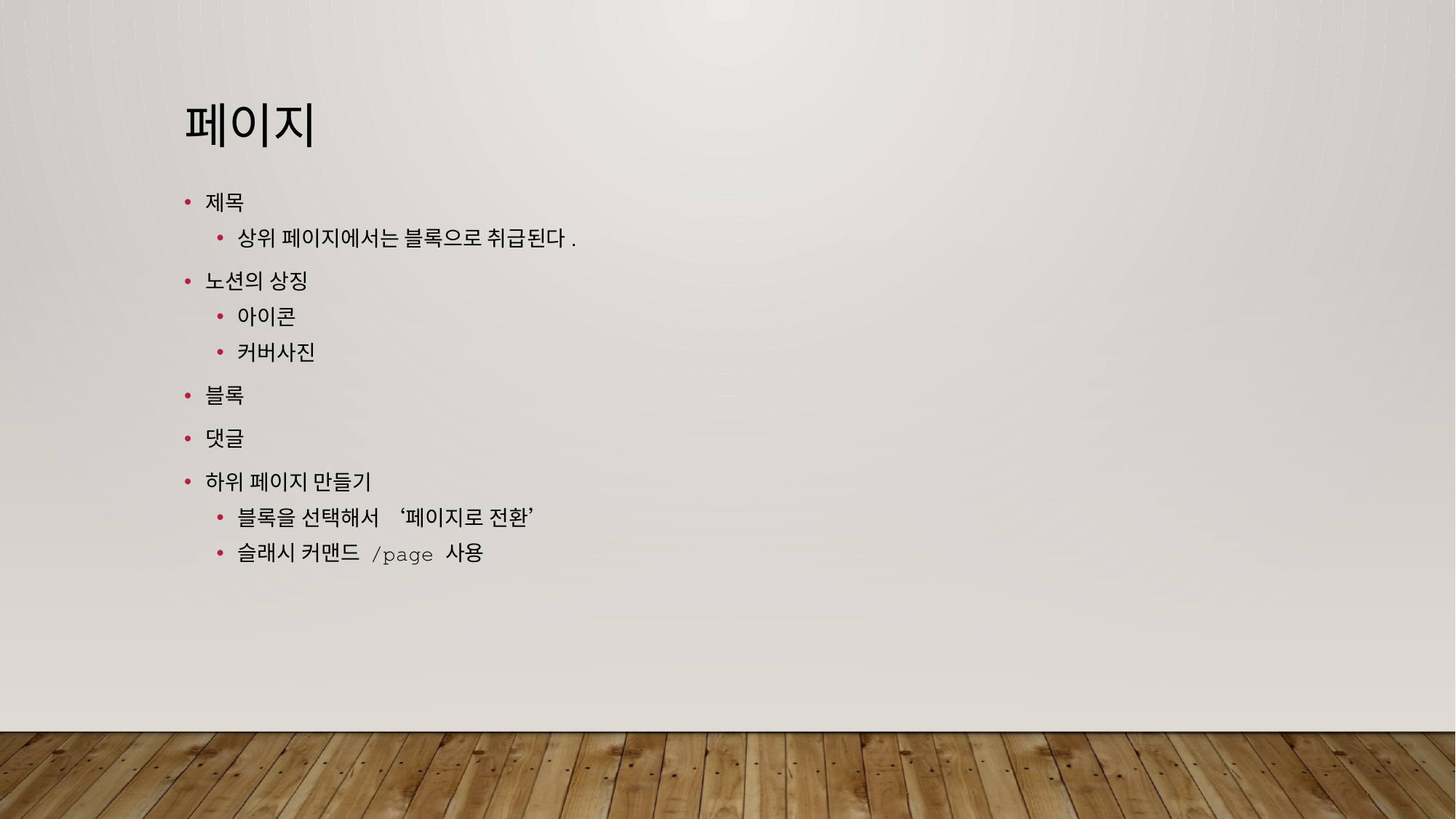

# 페이지
제목
상위 페이지에서는 블록으로 취급된다.
노션의 상징
아이콘
커버사진
블록
댓글
하위 페이지 만들기
블록을 선택해서 ‘페이지로 전환’
슬래시 커맨드 /page 사용